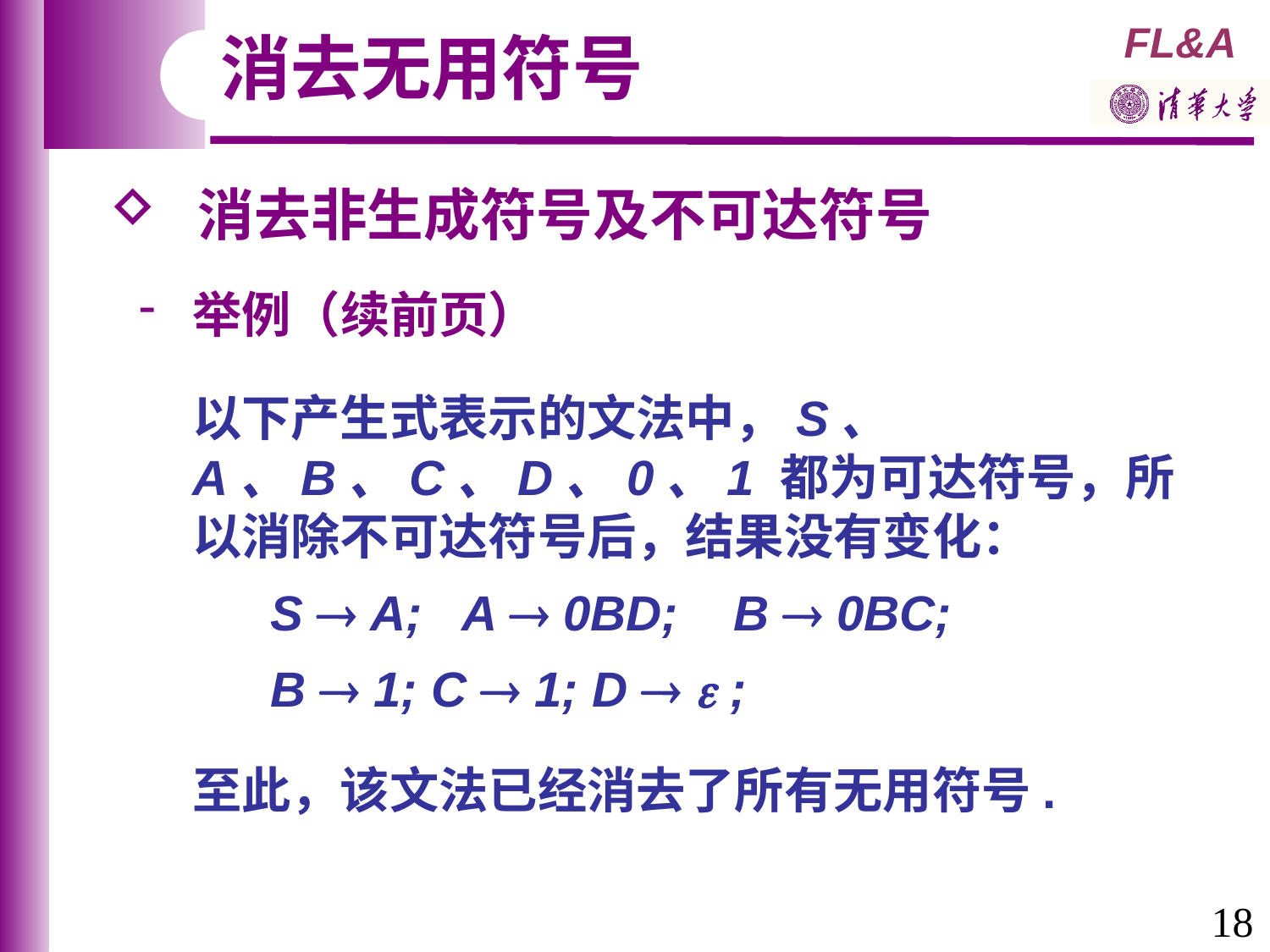

消去无用符号
  消去非生成符号及不可达符号
 举例（续前页）
以下产生式表示的文法中，S、 A、B、C、D、0、1 都为可达符号，所以消除不可达符号后，结果没有变化：

        S → A;   A → 0BD;    B → 0BC;

        B → 1; C → 1; D → ε ;
至此，该文法已经消去了所有无用符号.
18